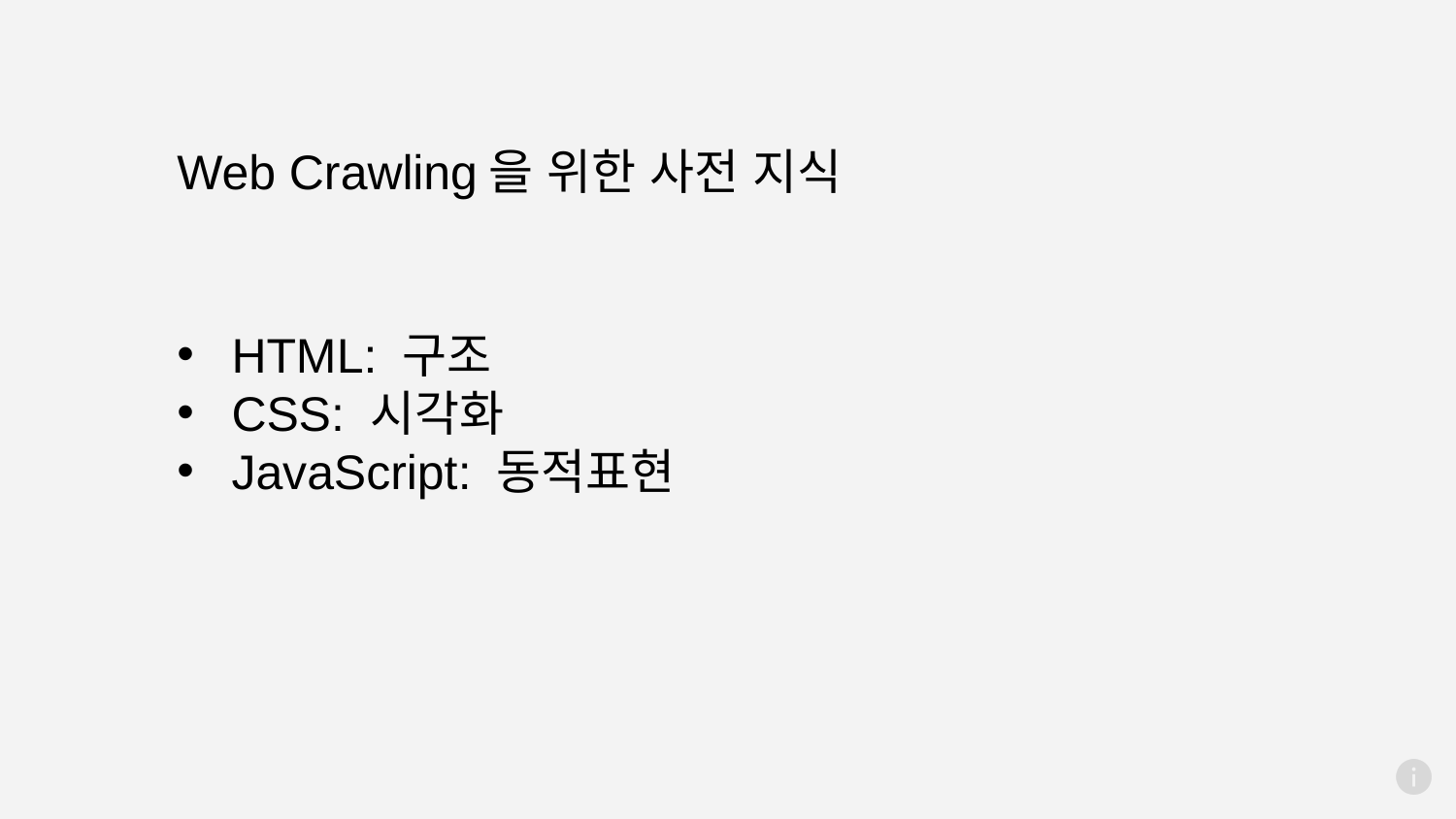

Web Crawling을 위한 사전 지식
HTML: 구조
CSS: 시각화
JavaScript: 동적표현